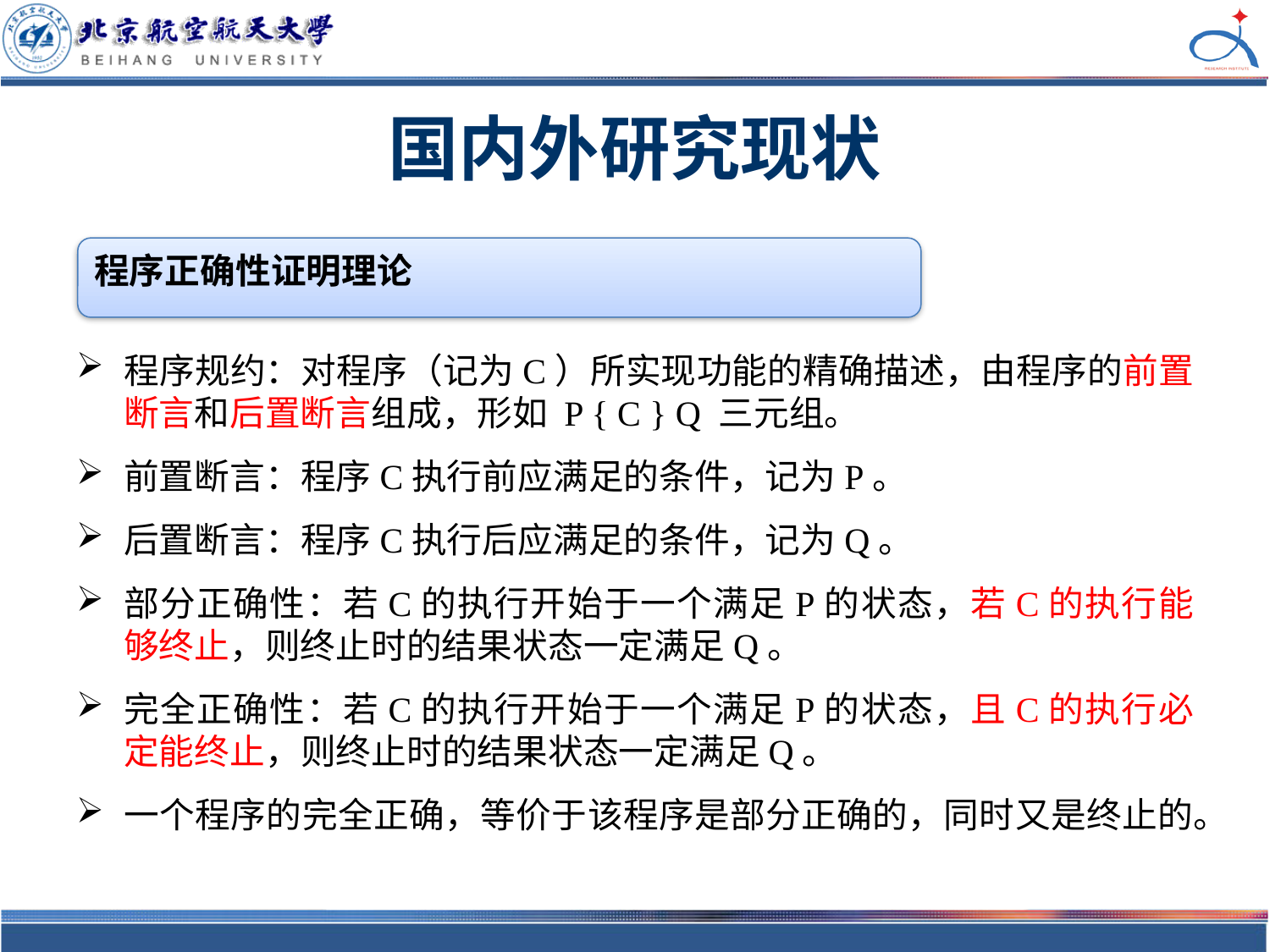

# 国内外研究现状

程序规约：对程序（记为C）所实现功能的精确描述，由程序的前置断言和后置断言组成，形如 P { C } Q 三元组。
前置断言：程序C执行前应满足的条件，记为P。
后置断言：程序C执行后应满足的条件，记为Q。
部分正确性：若C的执行开始于一个满足P的状态，若C的执行能够终止，则终止时的结果状态一定满足Q。
完全正确性：若C的执行开始于一个满足P的状态，且C的执行必定能终止，则终止时的结果状态一定满足Q。
一个程序的完全正确，等价于该程序是部分正确的，同时又是终止的。

程序正确性证明理论